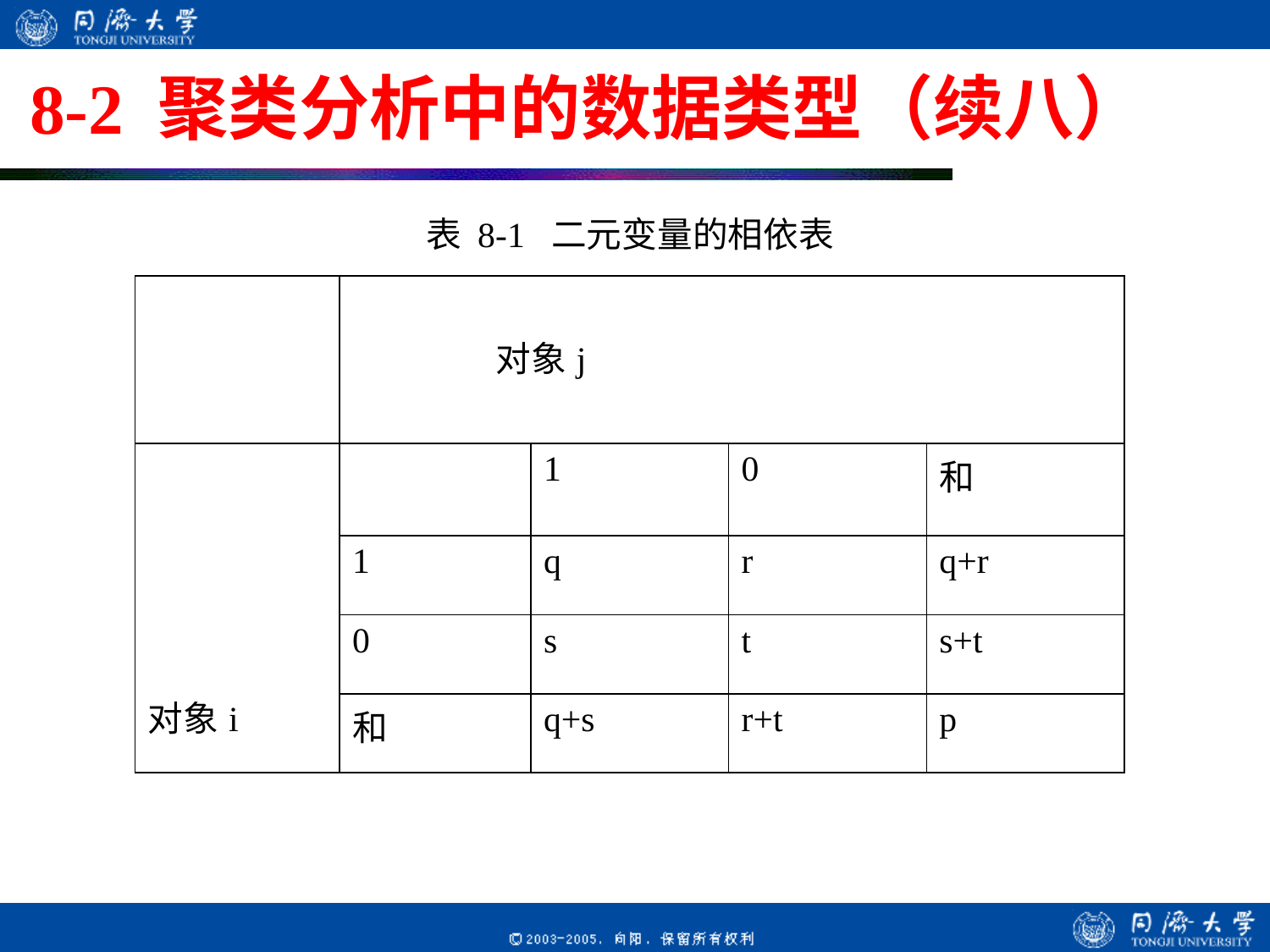

# 8-2 聚类分析中的数据类型（续八）
表 8-1  二元变量的相依表
|  | 对象j |  |  |  |
| --- | --- | --- | --- | --- |
| 对象i |  | 1 | 0 | 和 |
|  | 1 | q | r | q+r |
|  | 0 | s | t | s+t |
|  | 和 | q+s | r+t | p |